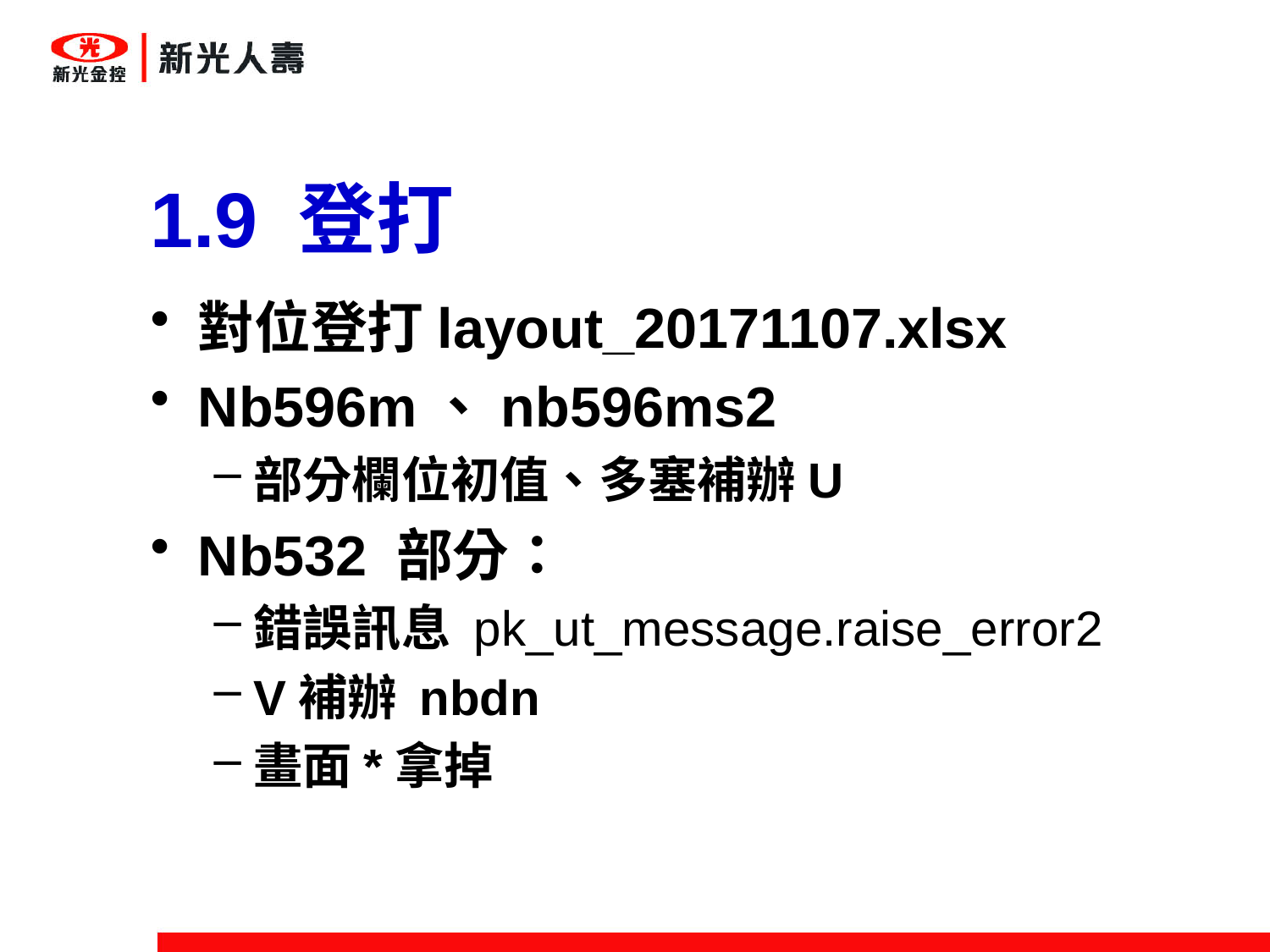

# 1.9 登打
對位登打layout_20171107.xlsx
Nb596m、nb596ms2
部分欄位初值、多塞補辦U
Nb532 部分：
錯誤訊息 pk_ut_message.raise_error2
V補辦 nbdn
畫面*拿掉